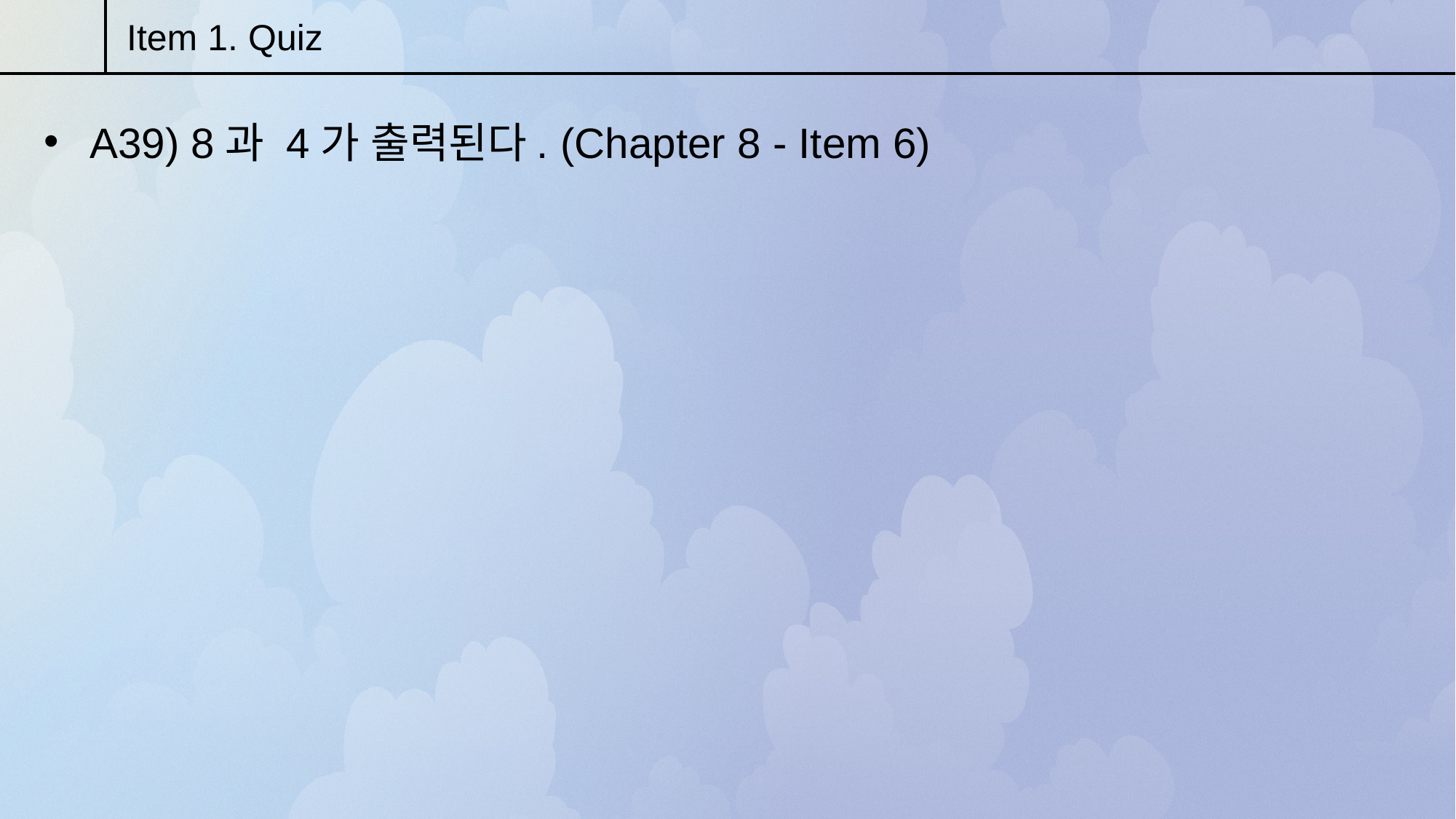

Item 1. Quiz
 A39) 8과 4가 출력된다. (Chapter 8 - Item 6)